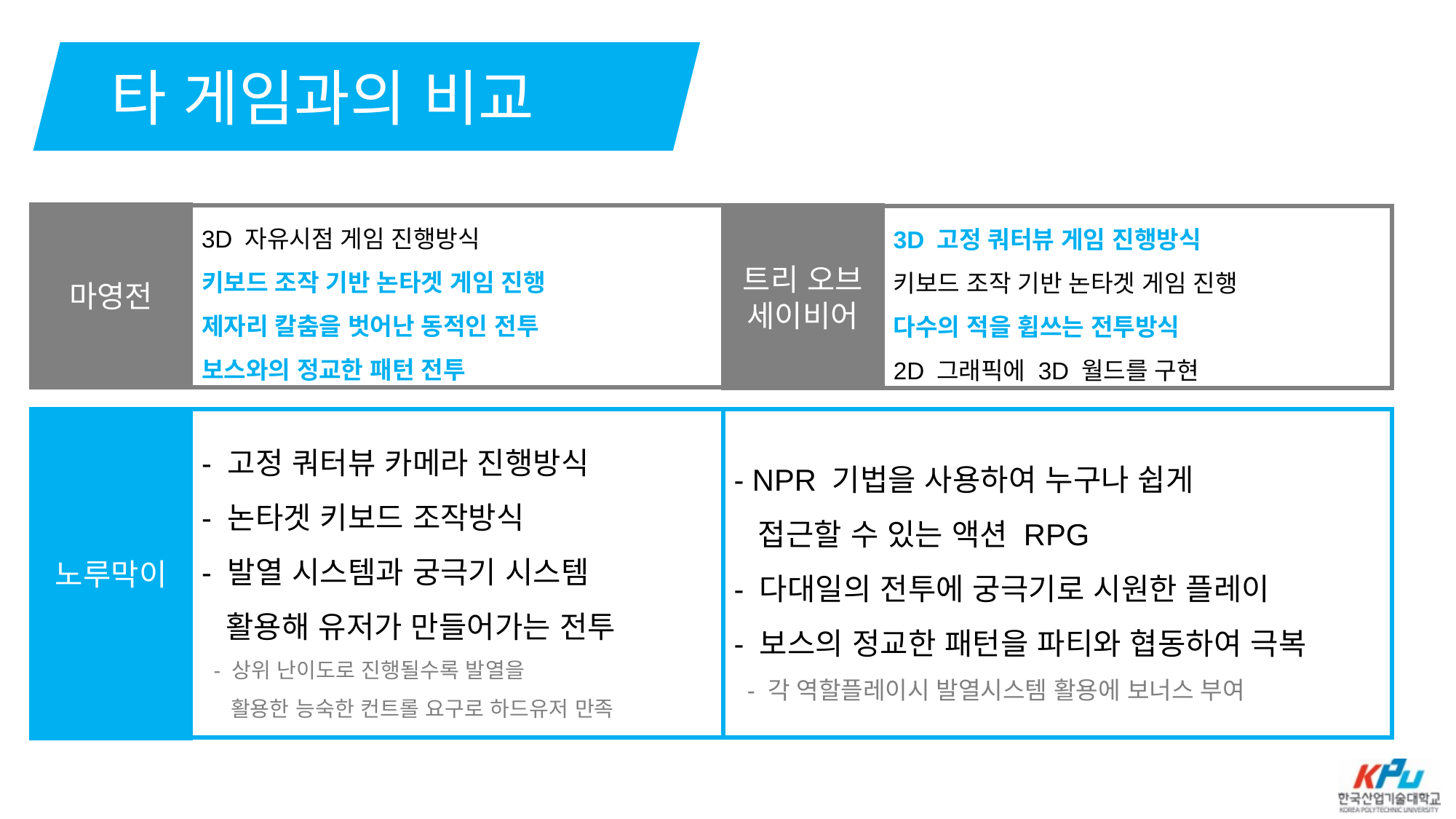

타 게임과의 비교
마영전
3D 자유시점 게임 진행방식
키보드 조작 기반 논타겟 게임 진행
제자리 칼춤을 벗어난 동적인 전투
보스와의 정교한 패턴 전투
트리 오브
세이비어
3D 고정 쿼터뷰 게임 진행방식
키보드 조작 기반 논타겟 게임 진행
다수의 적을 휩쓰는 전투방식
2D 그래픽에 3D 월드를 구현
- 고정 쿼터뷰 카메라 진행방식
- 논타겟 키보드 조작방식
- 발열 시스템과 궁극기 시스템
  활용해 유저가 만들어가는 전투
  - 상위 난이도로 진행될수록 발열을
    활용한 능숙한 컨트롤 요구로 하드유저 만족
- NPR 기법을 사용하여 누구나 쉽게
  접근할 수 있는 액션 RPG
- 다대일의 전투에 궁극기로 시원한 플레이
- 보스의 정교한 패턴을 파티와 협동하여 극복
  - 각 역할플레이시 발열시스템 활용에 보너스 부여
노루막이